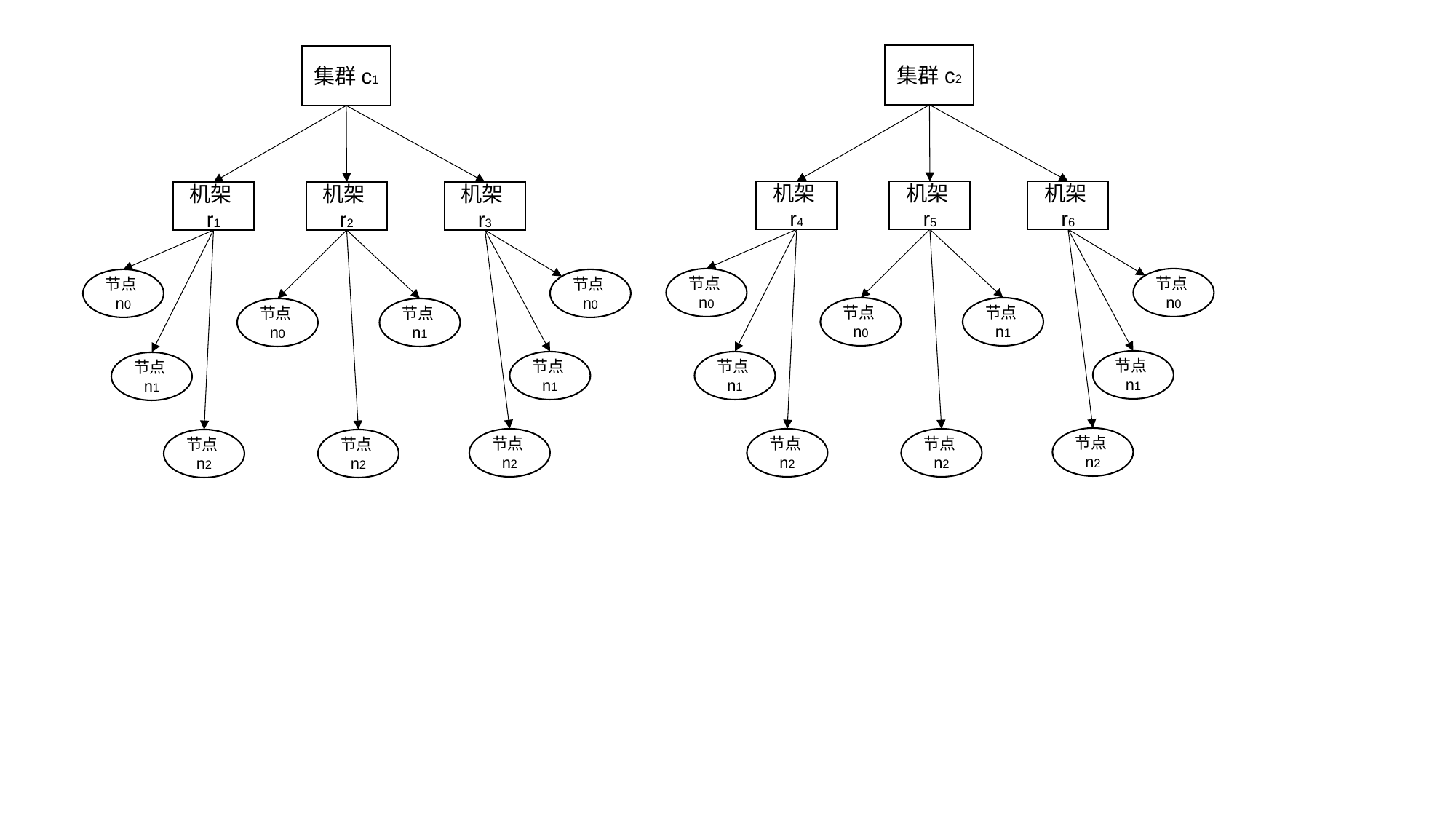

集群c2
集群c1
机架r4
机架r5
机架r6
机架r1
机架r2
机架r3
节点n0
节点n0
节点n0
节点n0
节点n0
节点n1
节点n0
节点n1
节点n1
节点n1
节点n1
节点n1
节点n2
节点n2
节点n2
节点n2
节点n2
节点n2